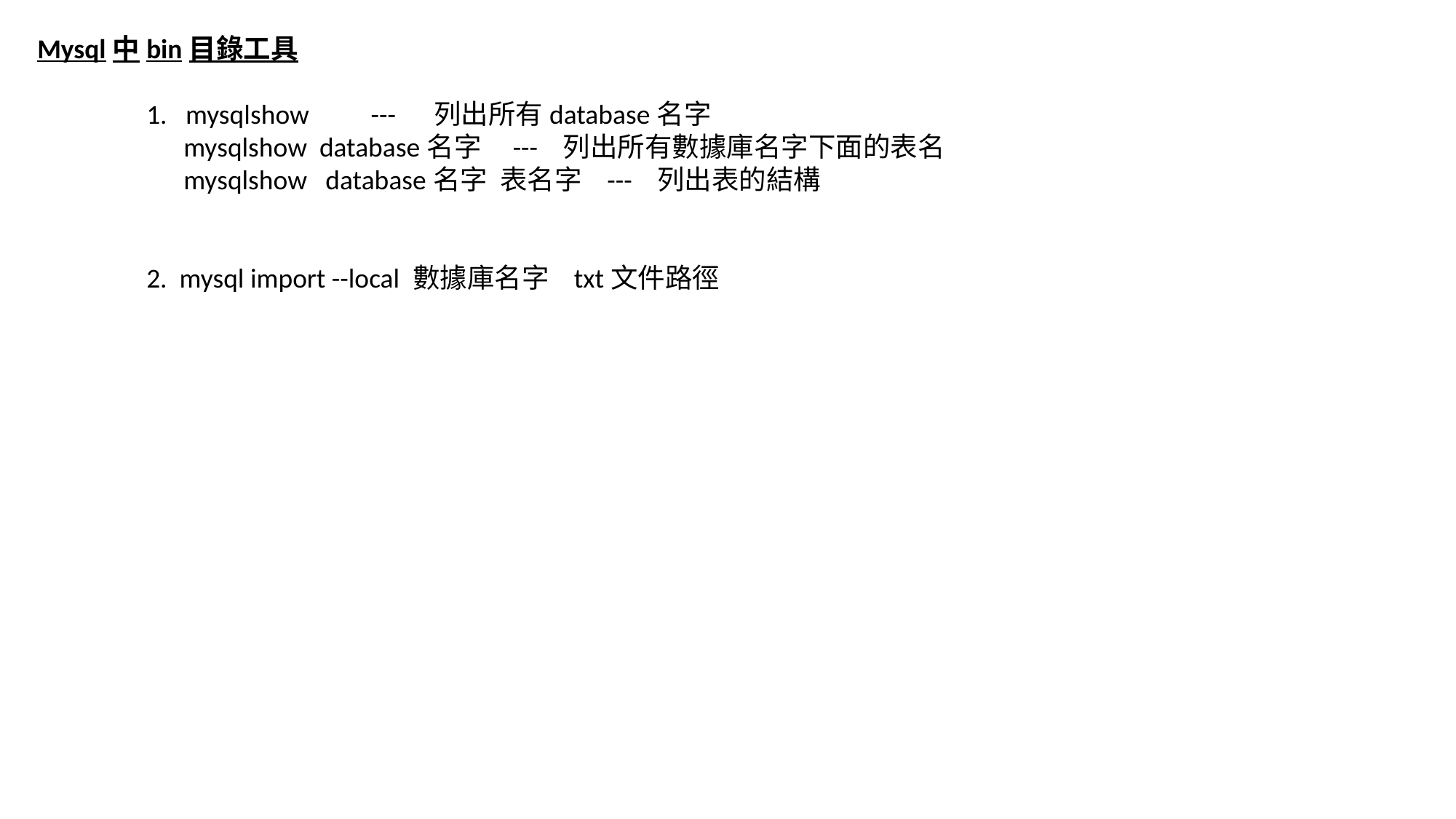

Mysql中bin目錄工具

	1.   mysqlshow          ---     列出所有database名字
	      mysqlshow  database名字    ---   列出所有數據庫名字下面的表名
	      mysqlshow   database名字  表名字   ---   列出表的結構

	2.  mysql import --local 數據庫名字   txt文件路徑